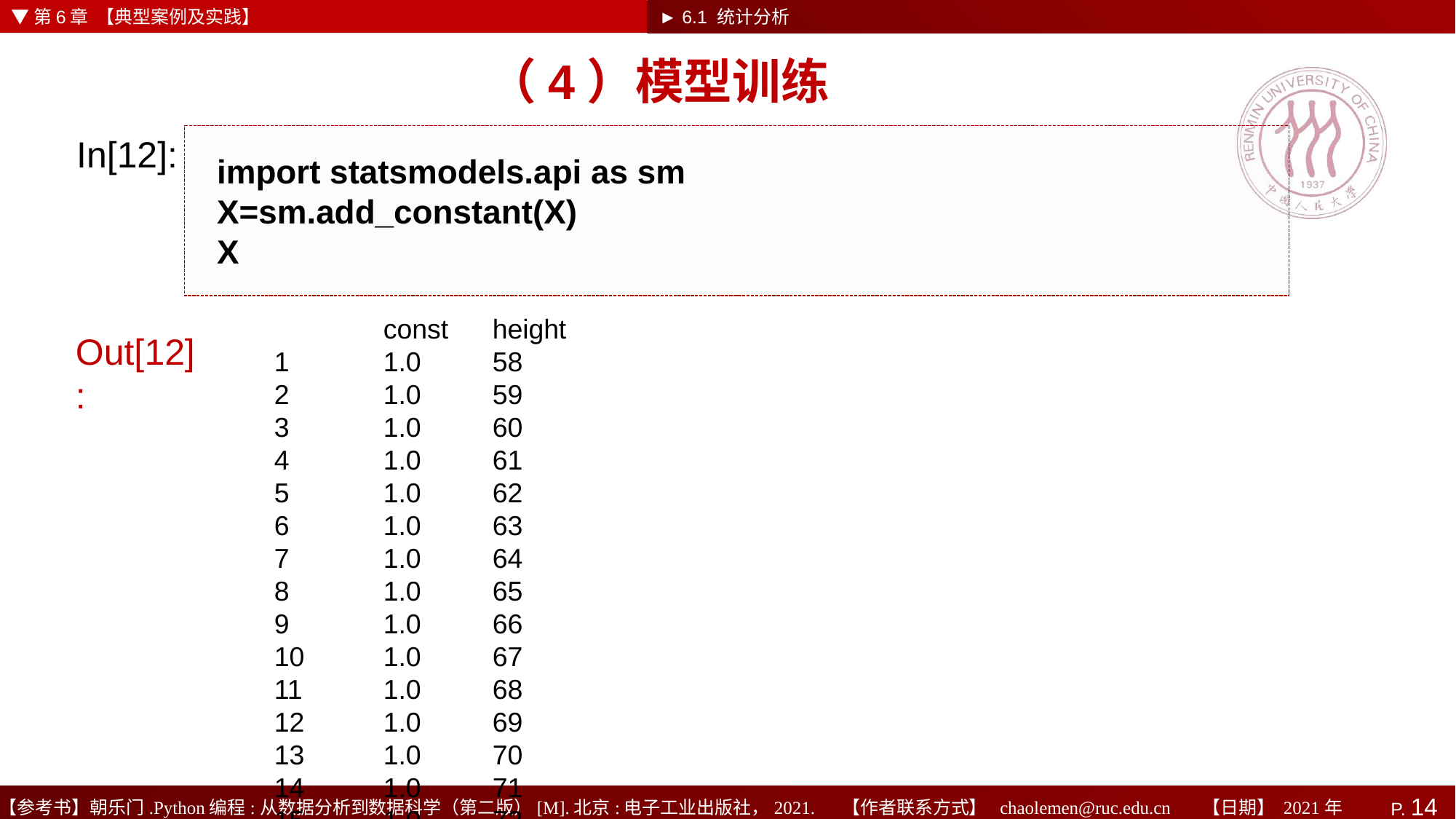

▼第6章  【典型案例及实践】
► 6.1 统计分析
# （4）模型训练
In[12]:
import statsmodels.api as sm
X=sm.add_constant(X)
X
	const	height
1	1.0	58
2	1.0	59
3	1.0	60
4	1.0	61
5	1.0	62
6	1.0	63
7	1.0	64
8	1.0	65
9	1.0	66
10	1.0	67
11	1.0	68
12	1.0	69
13	1.0	70
14	1.0	71
15	1.0	72
Out[12]: